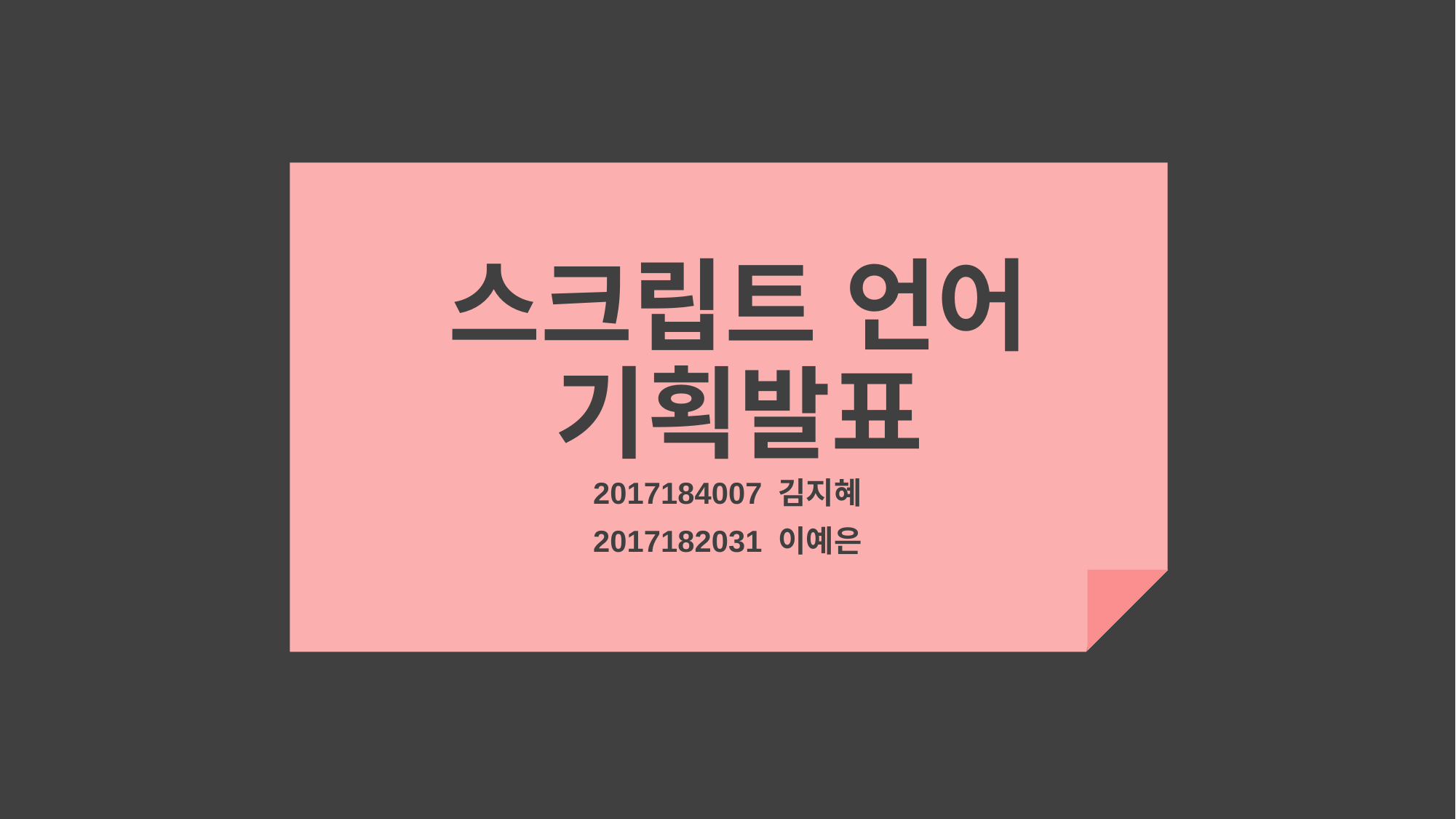

# 스크립트 언어 기획발표
2017184007 김지혜
2017182031 이예은